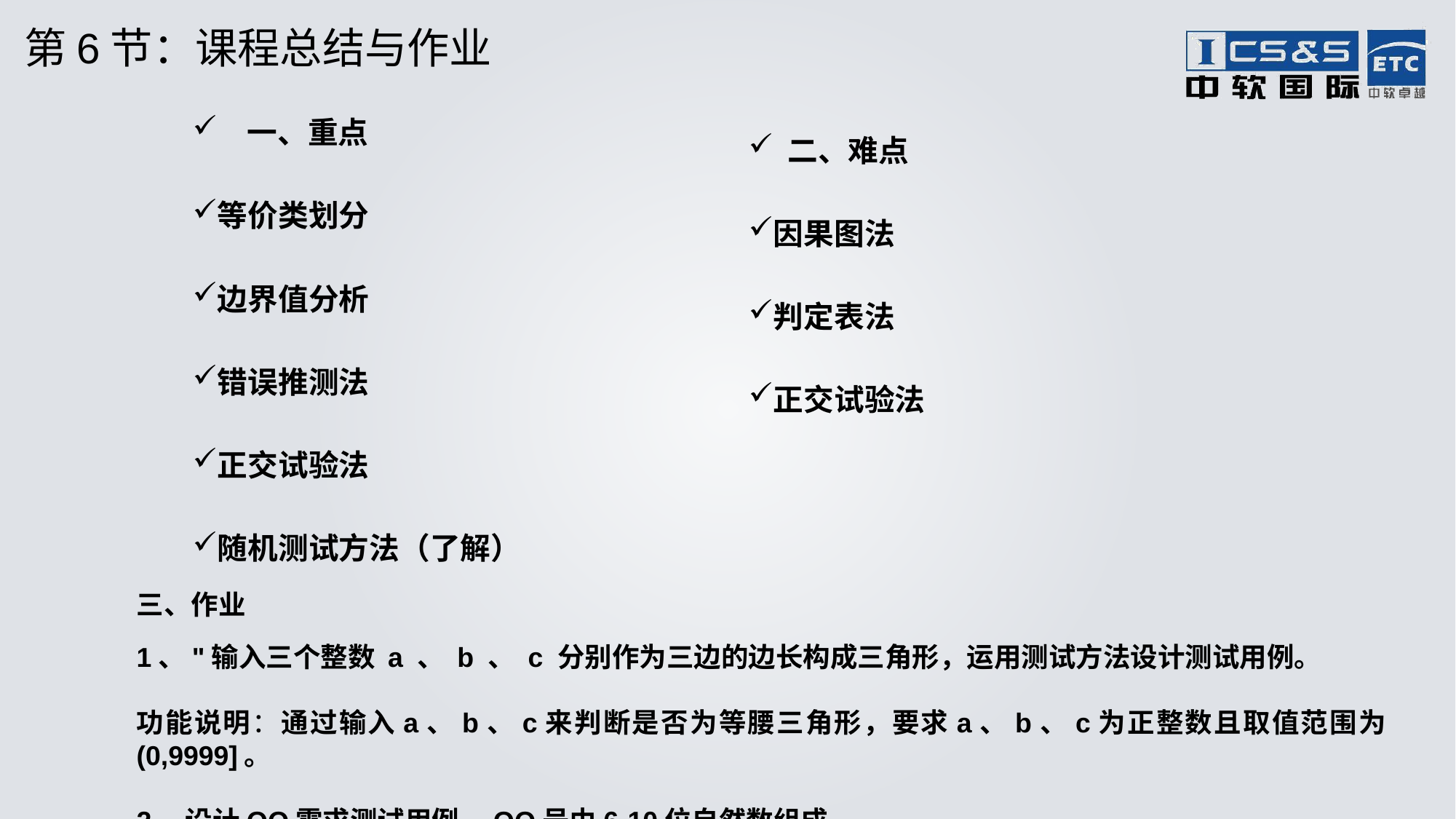

第6节：课程总结与作业
一、重点
等价类划分
边界值分析
错误推测法
正交试验法
随机测试方法（了解）
 二、难点
因果图法
判定表法
正交试验法
三、作业
1、"输入三个整数 a 、 b 、 c 分别作为三边的边长构成三角形，运用测试方法设计测试用例。

功能说明：通过输入a、b、c来判断是否为等腰三角形，要求a、b、c为正整数且取值范围为(0,9999]。

2、设计QQ需求测试用例，QQ号由6-10位自然数组成